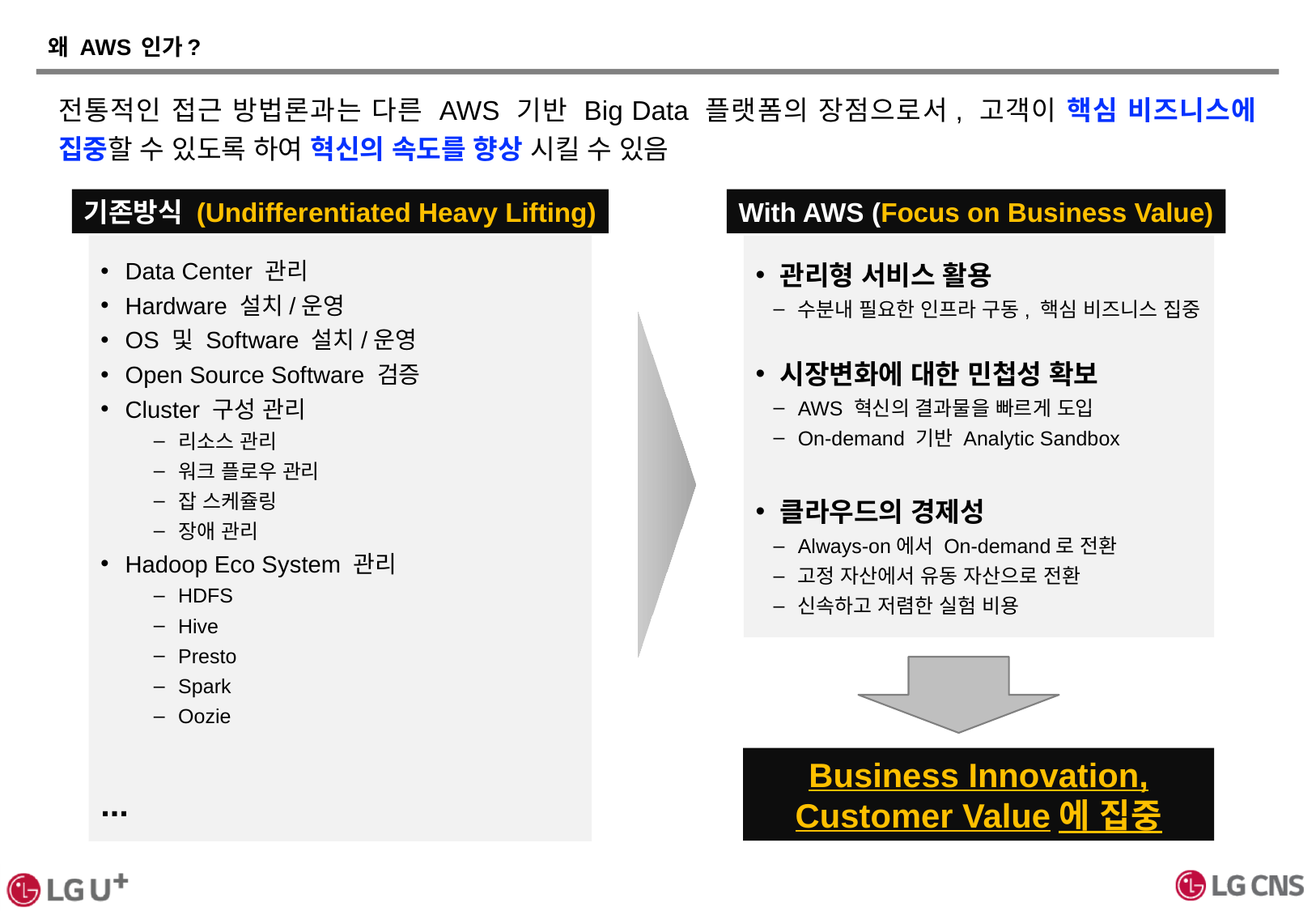

# 왜 AWS 인가?
전통적인 접근 방법론과는 다른 AWS 기반 Big Data 플랫폼의 장점으로서, 고객이 핵심 비즈니스에 집중할 수 있도록 하여 혁신의 속도를 향상 시킬 수 있음
기존방식 (Undifferentiated Heavy Lifting)
With AWS (Focus on Business Value)
Data Center 관리
Hardware 설치/운영
OS 및 Software 설치/운영
Open Source Software 검증
Cluster 구성 관리
리소스 관리
워크 플로우 관리
잡 스케쥴링
장애 관리
Hadoop Eco System 관리
HDFS
Hive
Presto
Spark
Oozie

...
관리형 서비스 활용
수분내 필요한 인프라 구동, 핵심 비즈니스 집중

시장변화에 대한 민첩성 확보
AWS 혁신의 결과물을 빠르게 도입
On-demand 기반 Analytic Sandbox

클라우드의 경제성
Always-on에서 On-demand로 전환
고정 자산에서 유동 자산으로 전환
신속하고 저렴한 실험 비용

Business Innovation, Customer Value에 집중